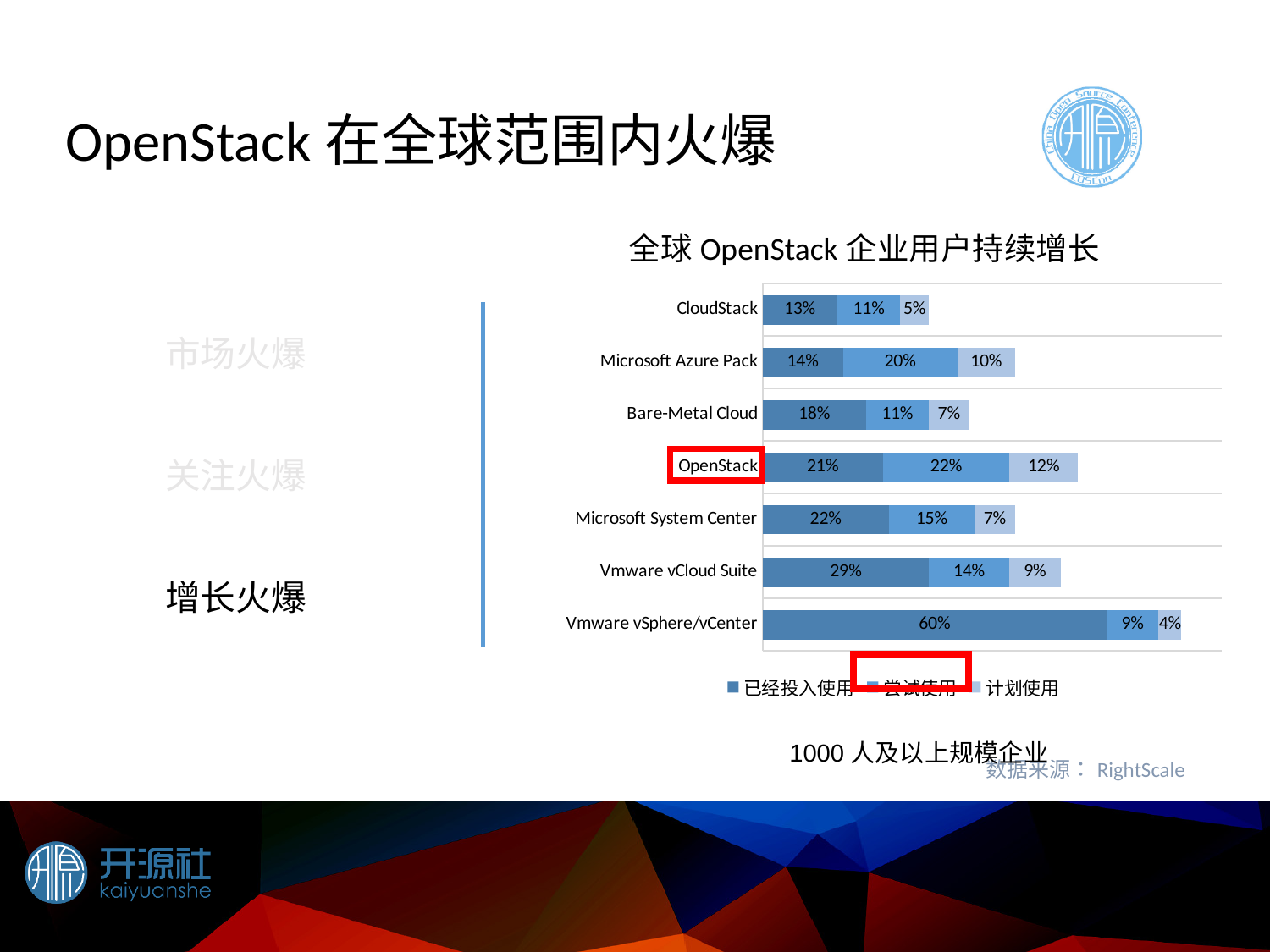

# OpenStack在全球范围内火爆
全球OpenStack企业用户持续增长

### Chart

| Category | 已经投入使用 | 尝试使用 | 计划使用 |
|---|---|---|---|
| Vmware vSphere/vCenter | 0.6 | 0.09 | 0.04 |
| Vmware vCloud Suite | 0.29 | 0.14 | 0.09 |
| Microsoft System Center | 0.22 | 0.15 | 0.07 |
| OpenStack | 0.21 | 0.22 | 0.12 |
| Bare-Metal Cloud | 0.18 | 0.11 | 0.07 |
| Microsoft Azure Pack | 0.14 | 0.2 | 0.1 |
| CloudStack | 0.13 | 0.11 | 0.05 |
市场火爆

关注火爆
增长火爆

1000人及以上规模企业
数据来源：RightScale